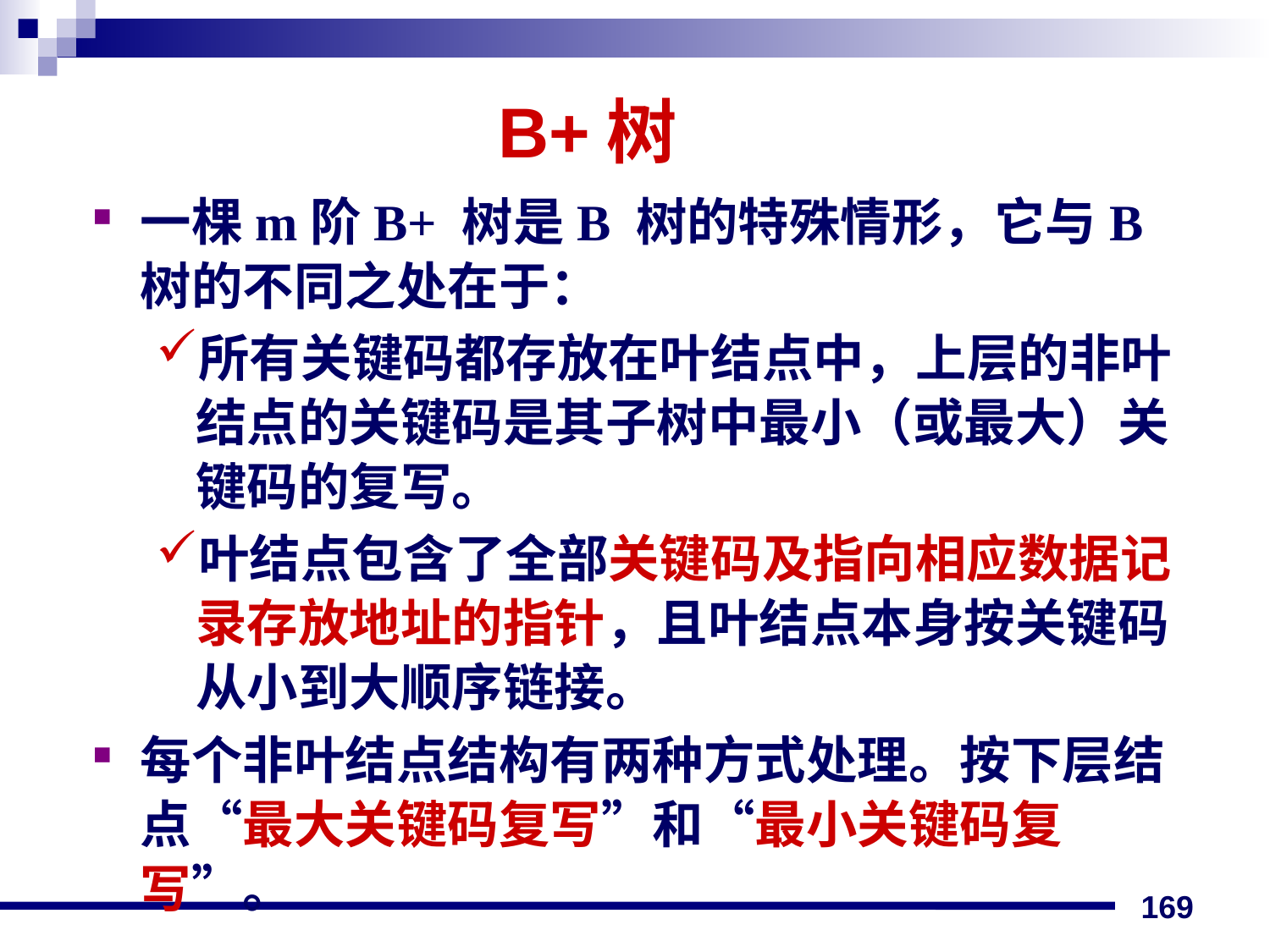

# B+树
一棵m阶B+ 树是B 树的特殊情形，它与B 树的不同之处在于：
所有关键码都存放在叶结点中，上层的非叶结点的关键码是其子树中最小（或最大）关键码的复写。
叶结点包含了全部关键码及指向相应数据记录存放地址的指针，且叶结点本身按关键码从小到大顺序链接。
每个非叶结点结构有两种方式处理。按下层结点“最大关键码复写”和“最小关键码复写”。
169